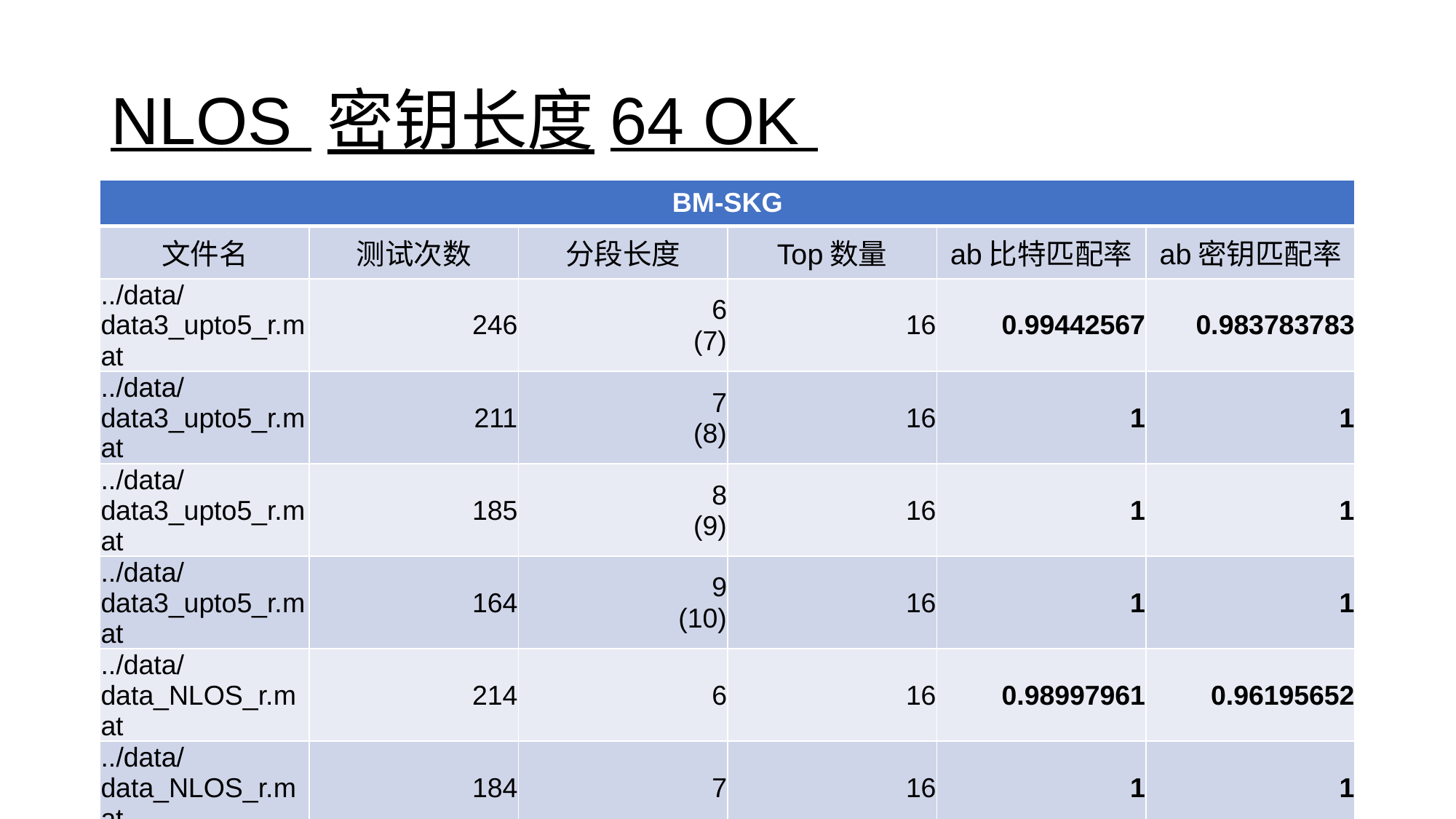

# NLOS 密钥长度64 OK
| BM-SKG |  |  |  |  |  |
| --- | --- | --- | --- | --- | --- |
| 文件名 | 测试次数 | 分段长度 | Top数量 | ab比特匹配率 | ab密钥匹配率 |
| ../data/data3\_upto5\_r.mat | 246 | 6 (7) | 16 | 0.99442567 | 0.983783783 |
| ../data/data3\_upto5\_r.mat | 211 | 7 (8) | 16 | 1 | 1 |
| ../data/data3\_upto5\_r.mat | 185 | 8 (9) | 16 | 1 | 1 |
| ../data/data3\_upto5\_r.mat | 164 | 9 (10) | 16 | 1 | 1 |
| ../data/data\_NLOS\_r.mat | 214 | 6 | 16 | 0.98997961 | 0.96195652 |
| ../data/data\_NLOS\_r.mat | 184 | 7 | 16 | 1 | 1 |
| ../data/data\_NLOS\_r.mat | 161 | 8 | 16 | 1 | 1 |
| ../data/data\_NLOS\_r.mat | 143 | 9 | 16 | 1 | 1 |